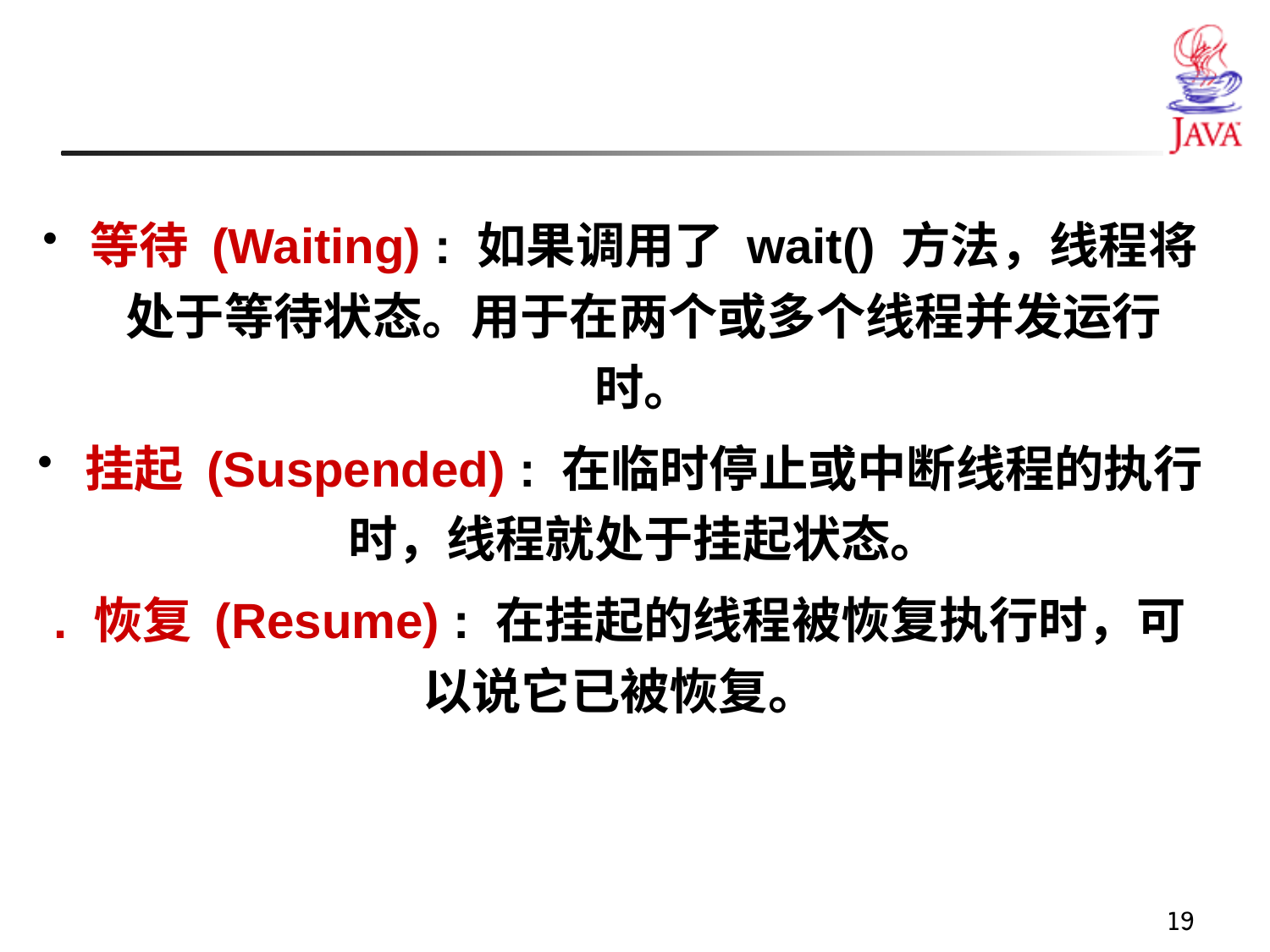

#
等待 (Waiting) : 如果调用了 wait() 方法，线程将处于等待状态。用于在两个或多个线程并发运行时。
挂起 (Suspended) : 在临时停止或中断线程的执行时，线程就处于挂起状态。
. 恢复 (Resume) : 在挂起的线程被恢复执行时，可以说它已被恢复。
19